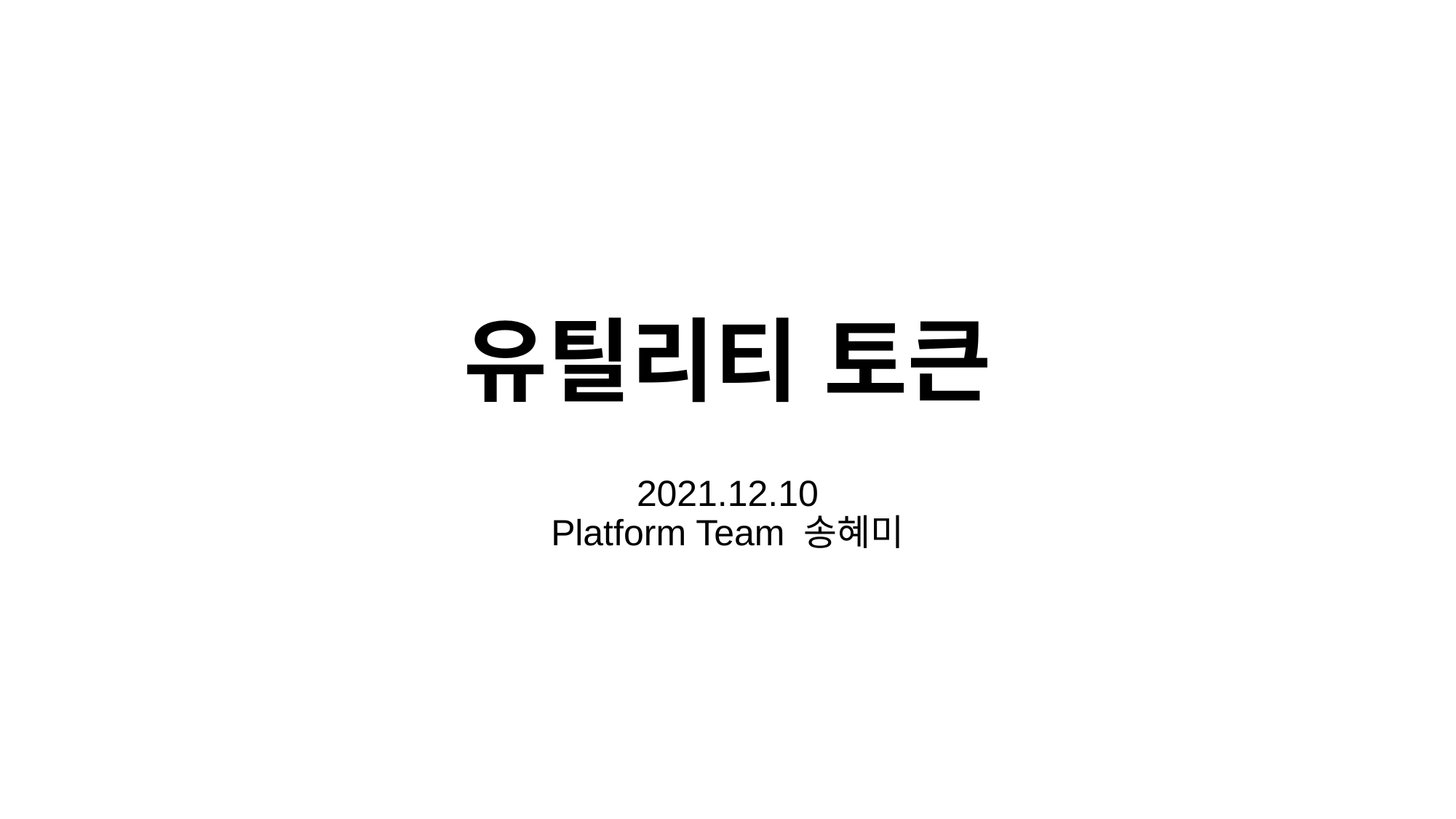

# 유틸리티 토큰
2021.12.10
Platform Team 송혜미